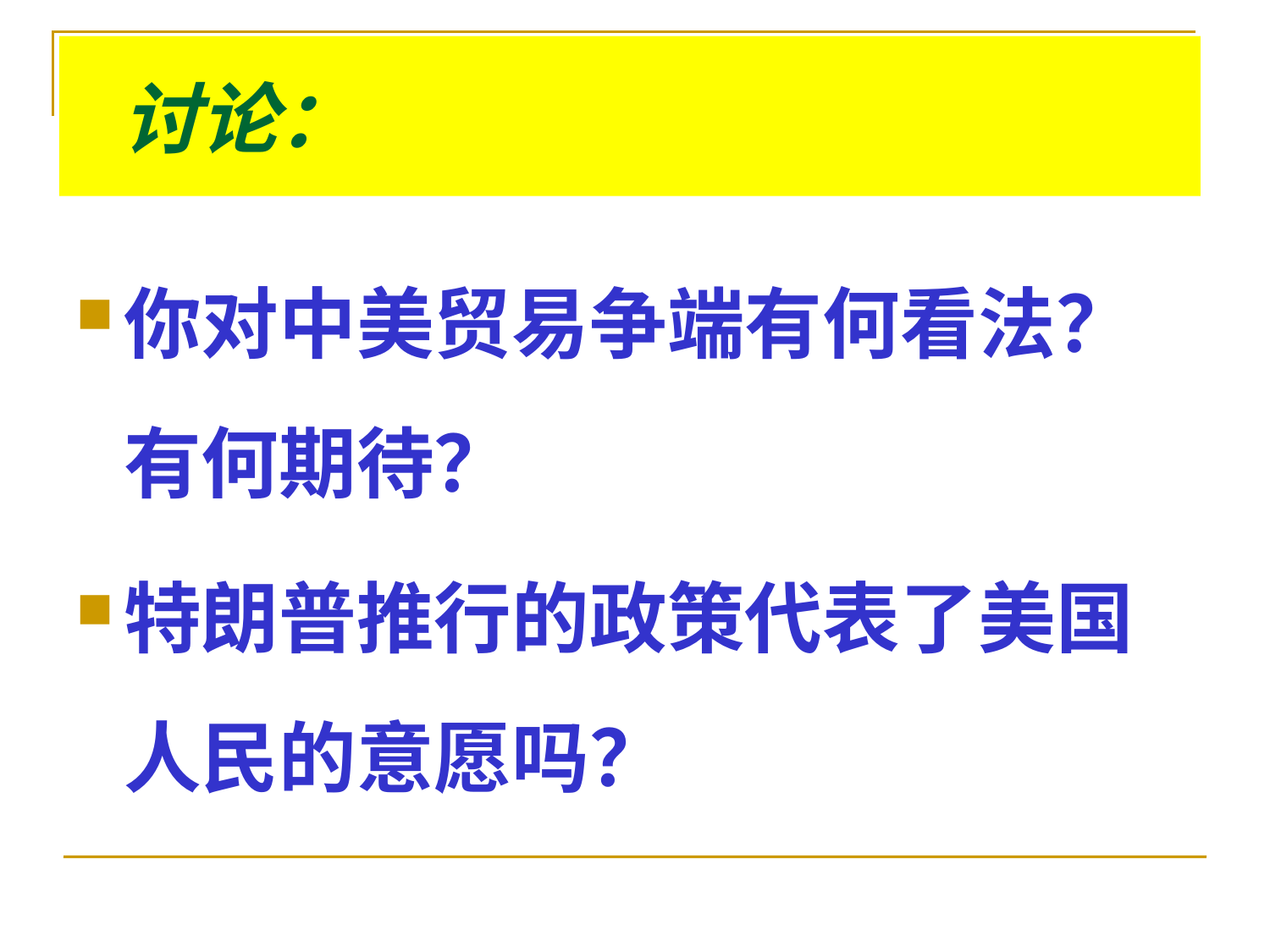

讨论：
你对中美贸易争端有何看法？有何期待？
特朗普推行的政策代表了美国人民的意愿吗？